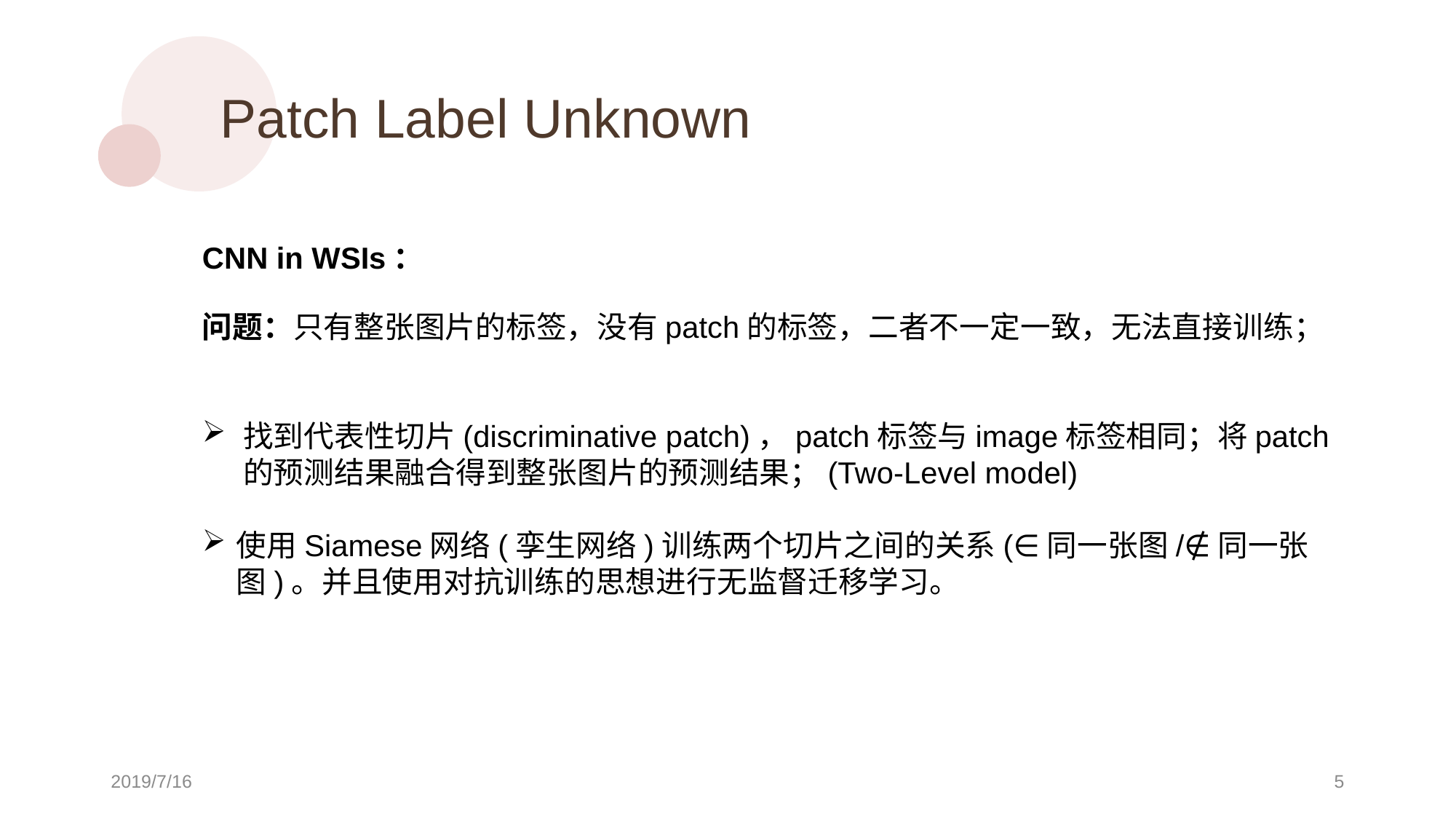

Patch Label Unknown

CNN in WSIs：

问题：只有整张图片的标签，没有patch的标签，二者不一定一致，无法直接训练；

找到代表性切片(discriminative patch)，patch标签与image标签相同；将patch的预测结果融合得到整张图片的预测结果；(Two-Level model)

使用Siamese网络(孪生网络)训练两个切片之间的关系(∈同一张图/∉同一张图)。并且使用对抗训练的思想进行无监督迁移学习。

2019/7/16
5